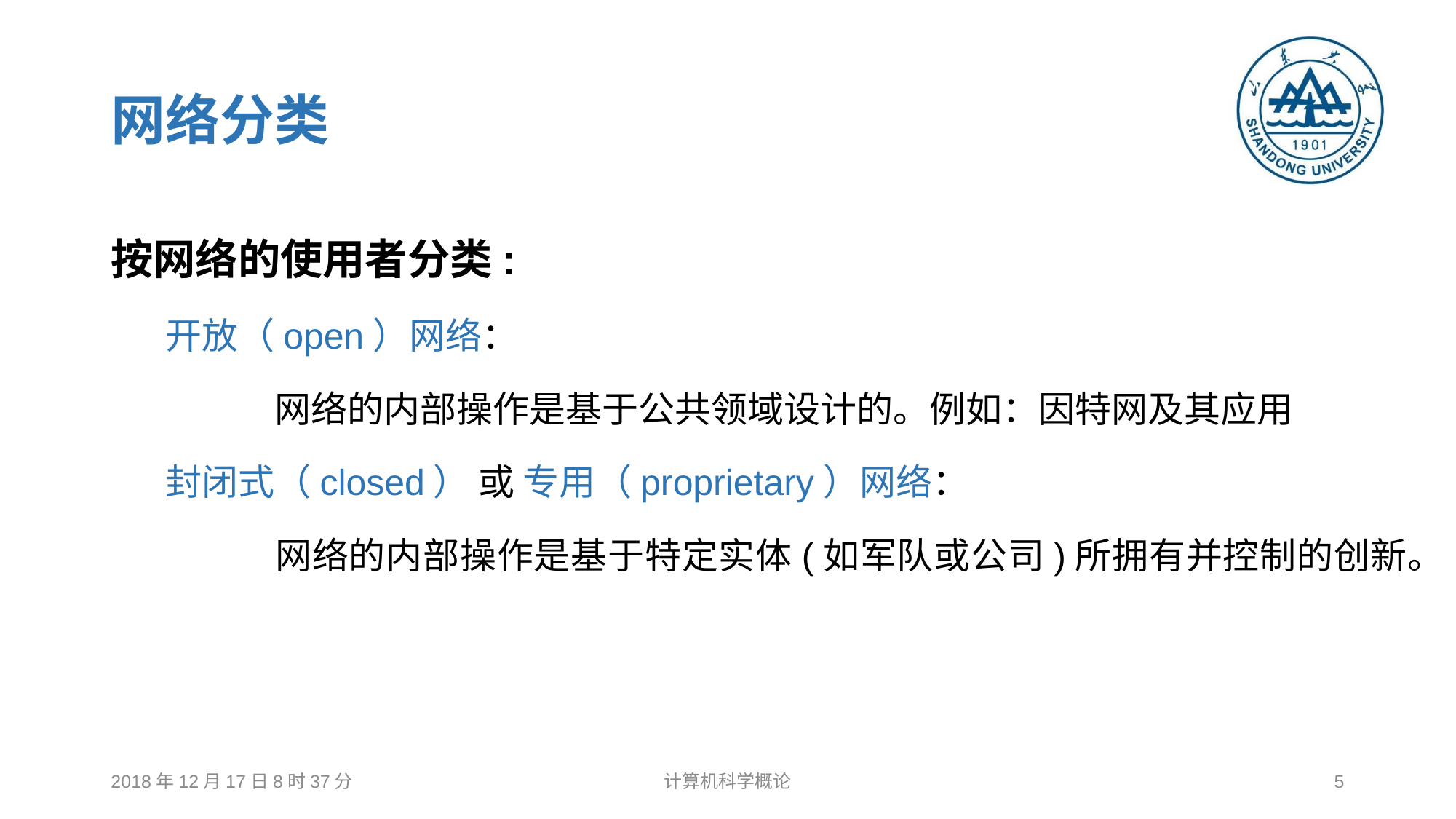

# 网络分类
按网络的使用者分类:
开放（open）网络：
	网络的内部操作是基于公共领域设计的。例如：因特网及其应用
封闭式（closed） 或 专用（proprietary）网络：
	网络的内部操作是基于特定实体(如军队或公司)所拥有并控制的创新。
2018年12月17日8时37分
计算机科学概论
5